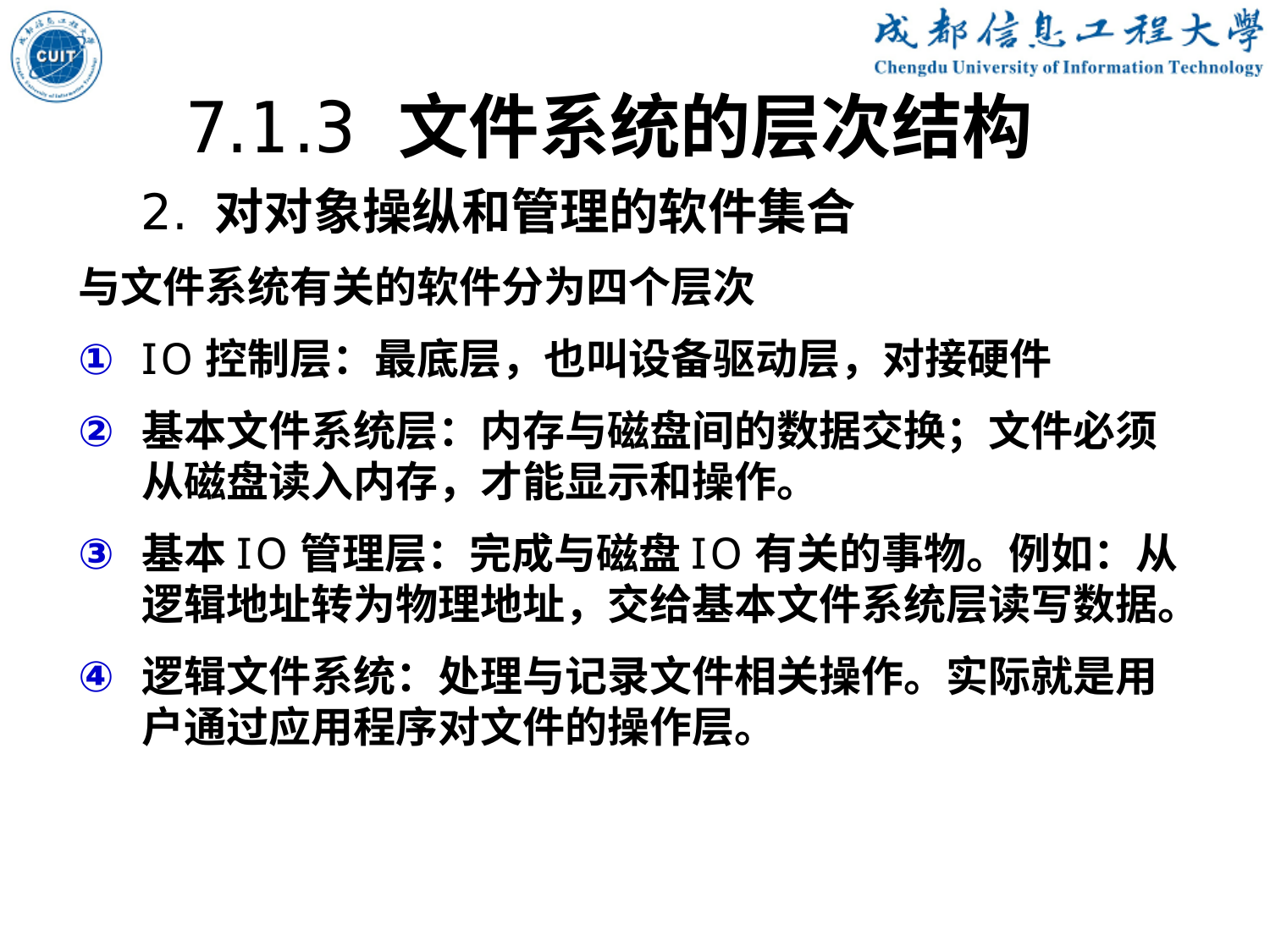

7.1.3 文件系统的层次结构
2. 对对象操纵和管理的软件集合
与文件系统有关的软件分为四个层次
IO控制层：最底层，也叫设备驱动层，对接硬件
基本文件系统层：内存与磁盘间的数据交换；文件必须从磁盘读入内存，才能显示和操作。
基本IO管理层：完成与磁盘IO有关的事物。例如：从逻辑地址转为物理地址，交给基本文件系统层读写数据。
逻辑文件系统：处理与记录文件相关操作。实际就是用户通过应用程序对文件的操作层。